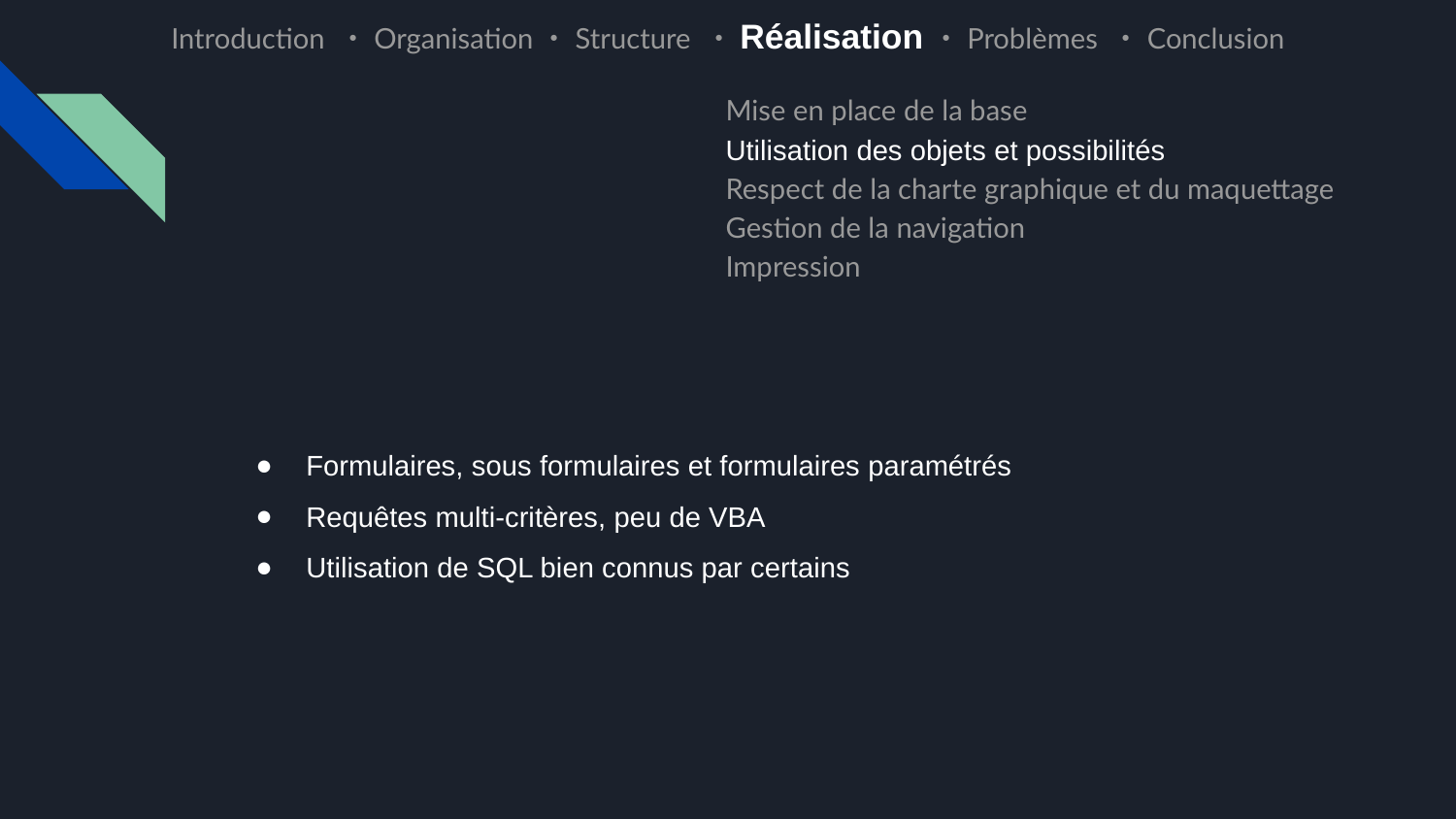

Introduction ・Organisation・Structure ・Réalisation・Problèmes ・Conclusion

Mise en place de la base
Utilisation des objets et possibilités
Respect de la charte graphique et du maquettage
Gestion de la navigation
Impression

Formulaires, sous formulaires et formulaires paramétrés
Requêtes multi-critères, peu de VBA
Utilisation de SQL bien connus par certains